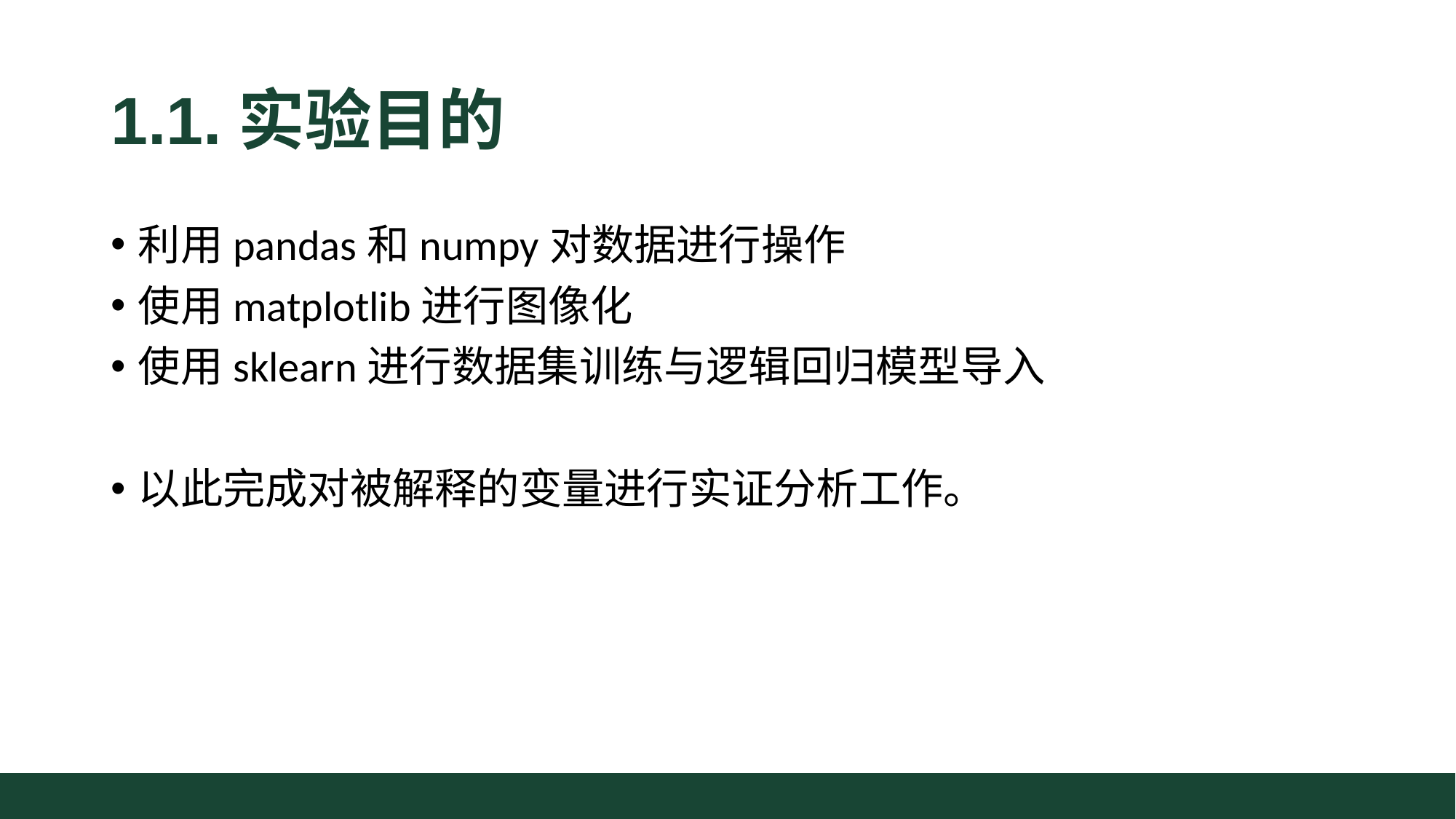

# 1.1.实验目的
利用pandas和numpy对数据进行操作
使用matplotlib进行图像化
使用sklearn进行数据集训练与逻辑回归模型导入

以此完成对被解释的变量进行实证分析工作。